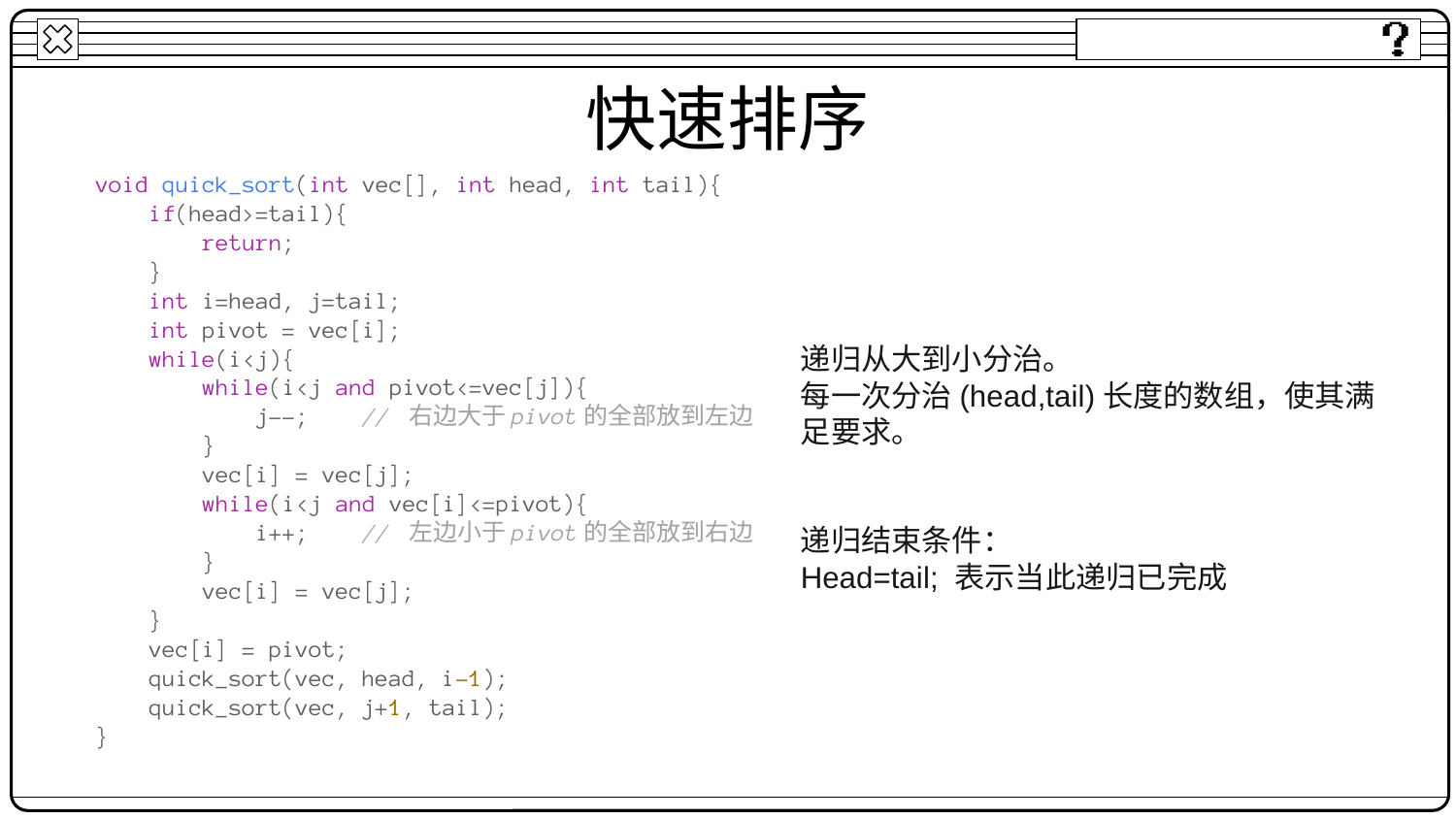

快速排序
void quick_sort(int vec[], int head, int tail){
    if(head>=tail){
        return;
    }
    int i=head, j=tail;
    int pivot = vec[i];
    while(i<j){
        while(i<j and pivot<=vec[j]){
            j--;    // 右边大于pivot的全部放到左边
        }
        vec[i] = vec[j];
        while(i<j and vec[i]<=pivot){
            i++;    // 左边小于pivot的全部放到右边
        }
        vec[i] = vec[j];
    }
    vec[i] = pivot;
    quick_sort(vec, head, i-1);
    quick_sort(vec, j+1, tail);
}
递归从大到小分治。
每一次分治(head,tail)长度的数组，使其满足要求。

递归结束条件：
Head=tail; 表示当此递归已完成